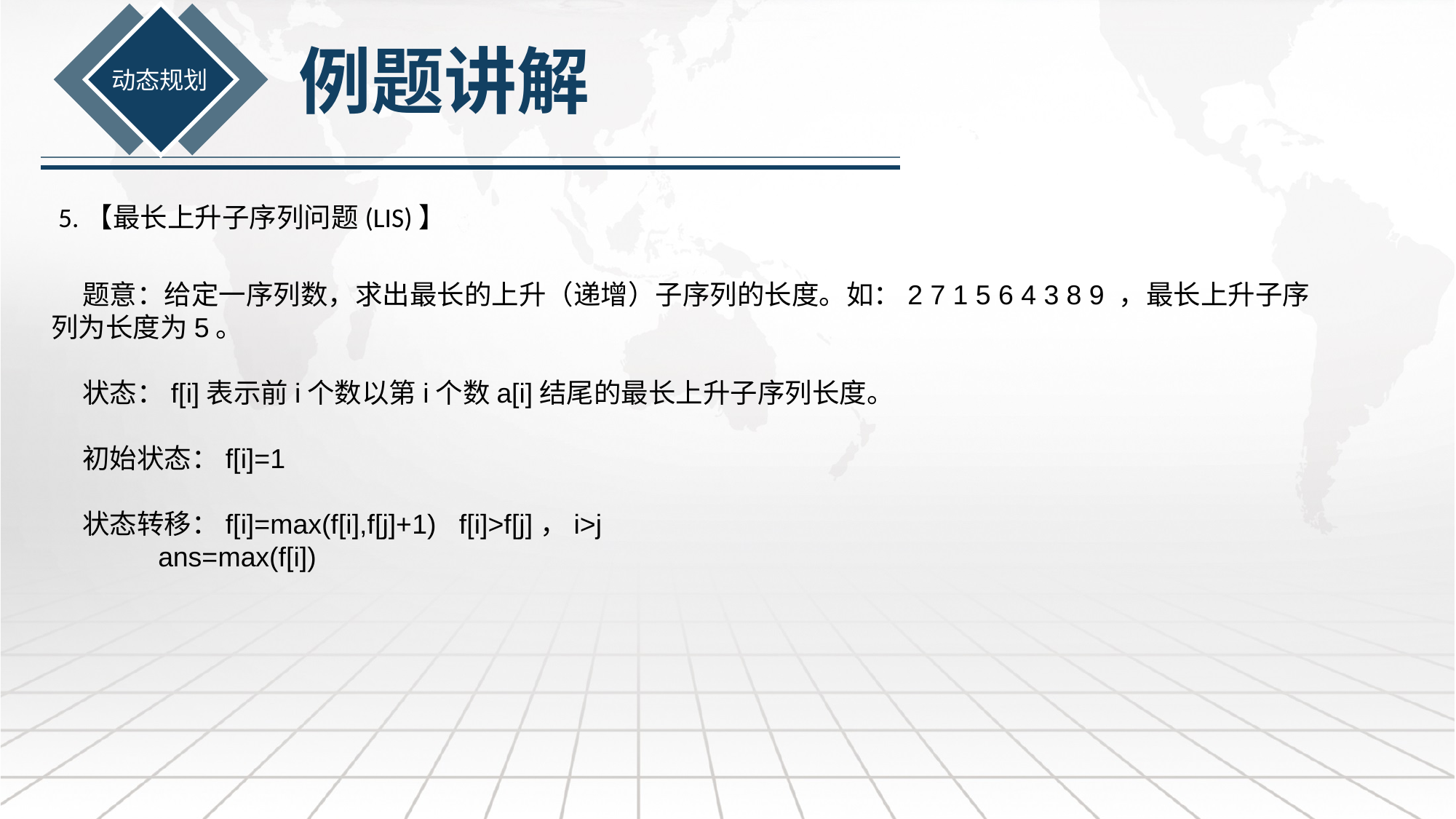

例题讲解
动态规划
5.【最长上升子序列问题(LIS)】
    题意：给定一序列数，求出最长的上升（递增）子序列的长度。如：2 7 1 5 6 4 3 8 9 ，最长上升子序列为长度为5。

    状态：f[i]表示前i个数以第i个数a[i]结尾的最长上升子序列长度。

    初始状态：f[i]=1

    状态转移：f[i]=max(f[i],f[j]+1)   f[i]>f[j]，i>j
              ans=max(f[i])